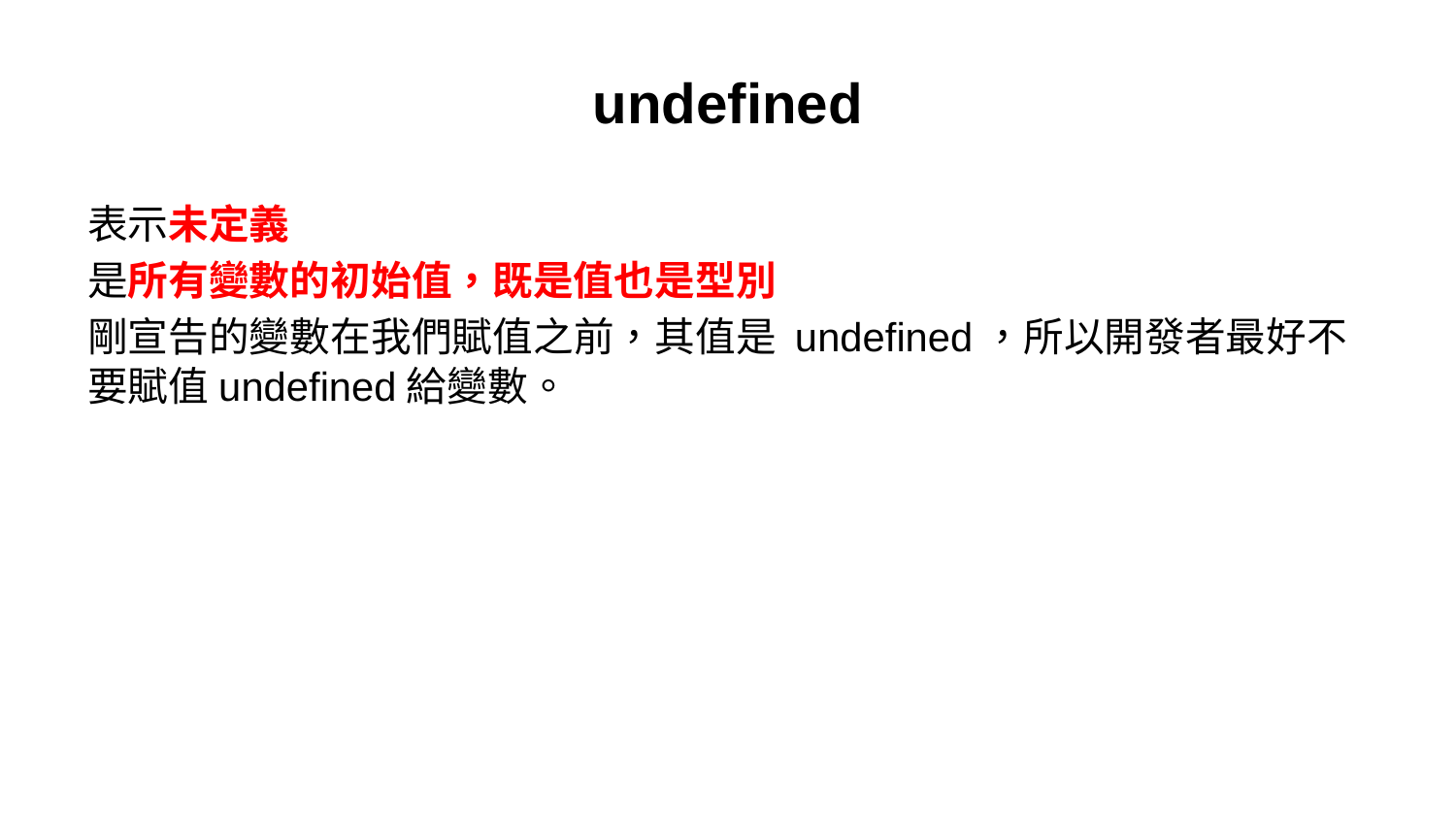

# undefined
表示未定義
是所有變數的初始值，既是值也是型別
剛宣告的變數在我們賦值之前，其值是 undefined，所以開發者最好不要賦值undefined給變數。